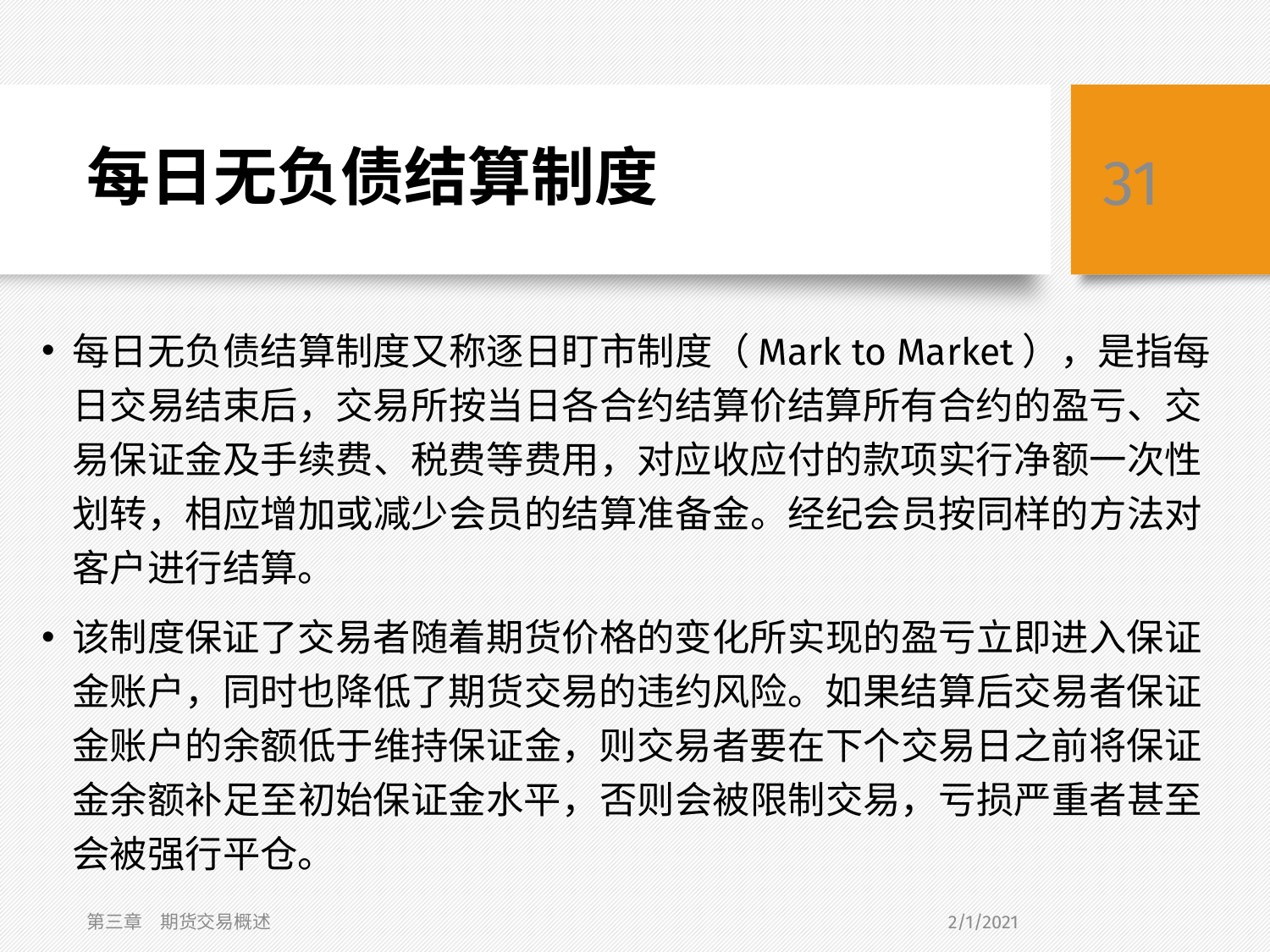

# 每日无负债结算制度
31
每日无负债结算制度又称逐日盯市制度（Mark to Market），是指每日交易结束后，交易所按当日各合约结算价结算所有合约的盈亏、交易保证金及手续费、税费等费用，对应收应付的款项实行净额一次性划转，相应增加或减少会员的结算准备金。经纪会员按同样的方法对客户进行结算。
该制度保证了交易者随着期货价格的变化所实现的盈亏立即进入保证金账户，同时也降低了期货交易的违约风险。如果结算后交易者保证金账户的余额低于维持保证金，则交易者要在下个交易日之前将保证金余额补足至初始保证金水平，否则会被限制交易，亏损严重者甚至会被强行平仓。
2/1/2021
第三章　期货交易概述